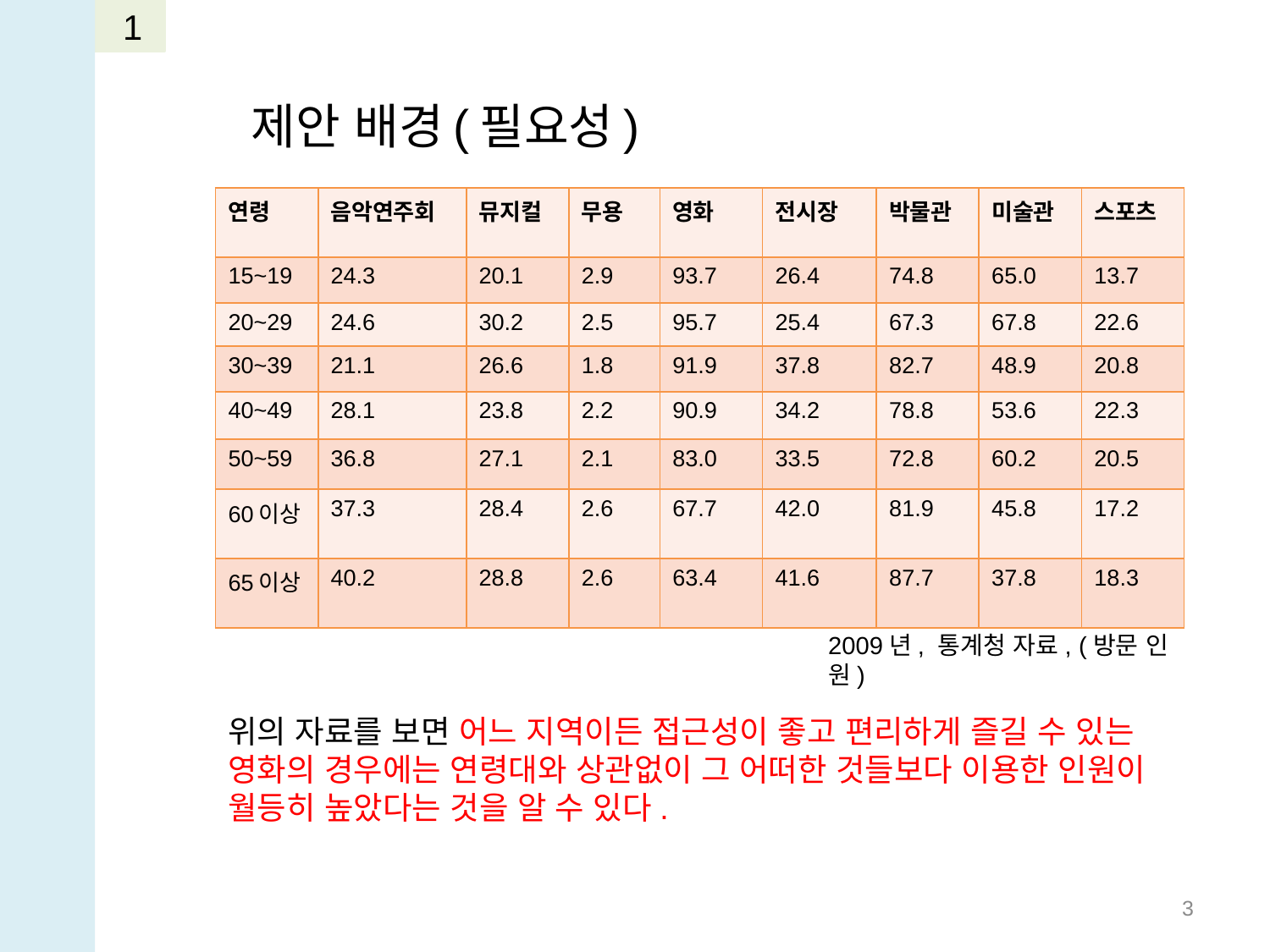

1
제안 배경(필요성)
| 연령 | 음악연주회 | 뮤지컬 | 무용 | 영화 | 전시장 | 박물관 | 미술관 | 스포츠 |
| --- | --- | --- | --- | --- | --- | --- | --- | --- |
| 15~19 | 24.3 | 20.1 | 2.9 | 93.7 | 26.4 | 74.8 | 65.0 | 13.7 |
| 20~29 | 24.6 | 30.2 | 2.5 | 95.7 | 25.4 | 67.3 | 67.8 | 22.6 |
| 30~39 | 21.1 | 26.6 | 1.8 | 91.9 | 37.8 | 82.7 | 48.9 | 20.8 |
| 40~49 | 28.1 | 23.8 | 2.2 | 90.9 | 34.2 | 78.8 | 53.6 | 22.3 |
| 50~59 | 36.8 | 27.1 | 2.1 | 83.0 | 33.5 | 72.8 | 60.2 | 20.5 |
| 60이상 | 37.3 | 28.4 | 2.6 | 67.7 | 42.0 | 81.9 | 45.8 | 17.2 |
| 65이상 | 40.2 | 28.8 | 2.6 | 63.4 | 41.6 | 87.7 | 37.8 | 18.3 |

2009년, 통계청 자료, (방문 인원)
위의 자료를 보면 어느 지역이든 접근성이 좋고 편리하게 즐길 수 있는 영화의 경우에는 연령대와 상관없이 그 어떠한 것들보다 이용한 인원이 월등히 높았다는 것을 알 수 있다.
3